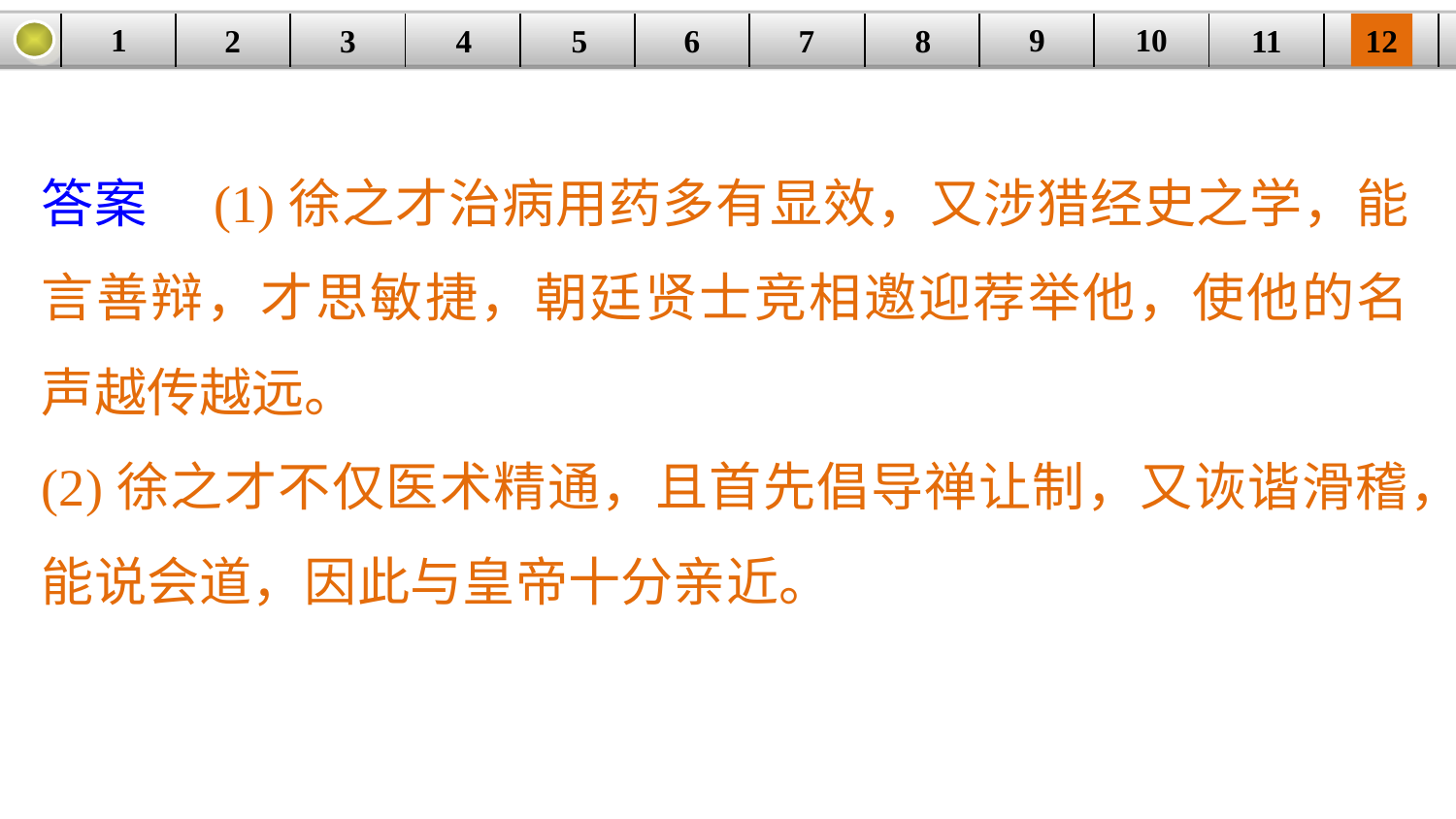

9
10
1
3
4
5
6
8
11
2
12
|  |  |  |  |  |  |  |  |  |  |  |  |
| --- | --- | --- | --- | --- | --- | --- | --- | --- | --- | --- | --- |
7

答案　(1)徐之才治病用药多有显效，又涉猎经史之学，能言善辩，才思敏捷，朝廷贤士竞相邀迎荐举他，使他的名声越传越远。
(2)徐之才不仅医术精通，且首先倡导禅让制，又诙谐滑稽，能说会道，因此与皇帝十分亲近。